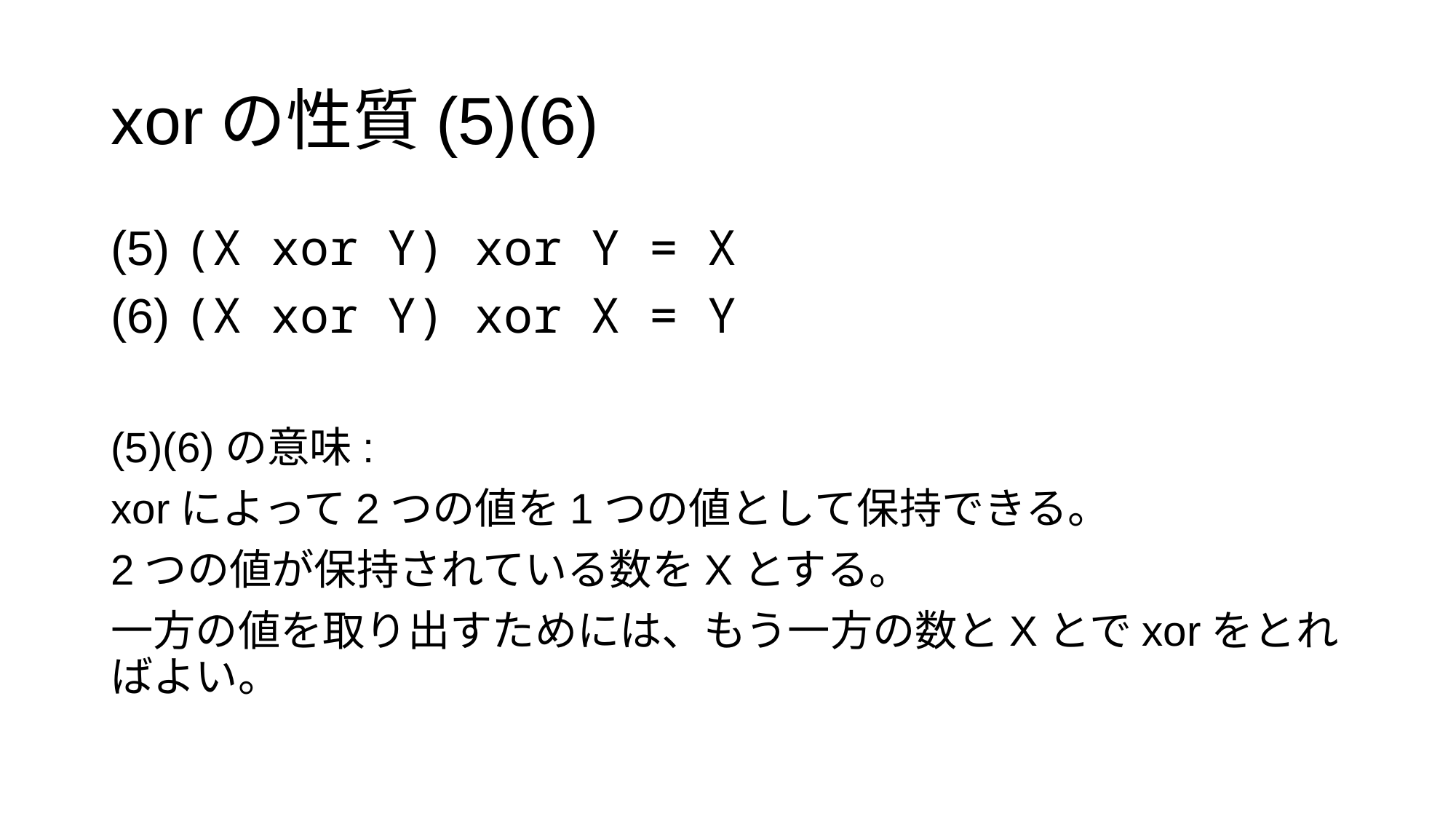

# xorの性質(5)(6)
(5) (X xor Y) xor Y = X
(6) (X xor Y) xor X = Y

(5)(6)の意味:
xorによって2つの値を1つの値として保持できる。
2つの値が保持されている数をXとする。
一方の値を取り出すためには、もう一方の数とXとでxorをとればよい。